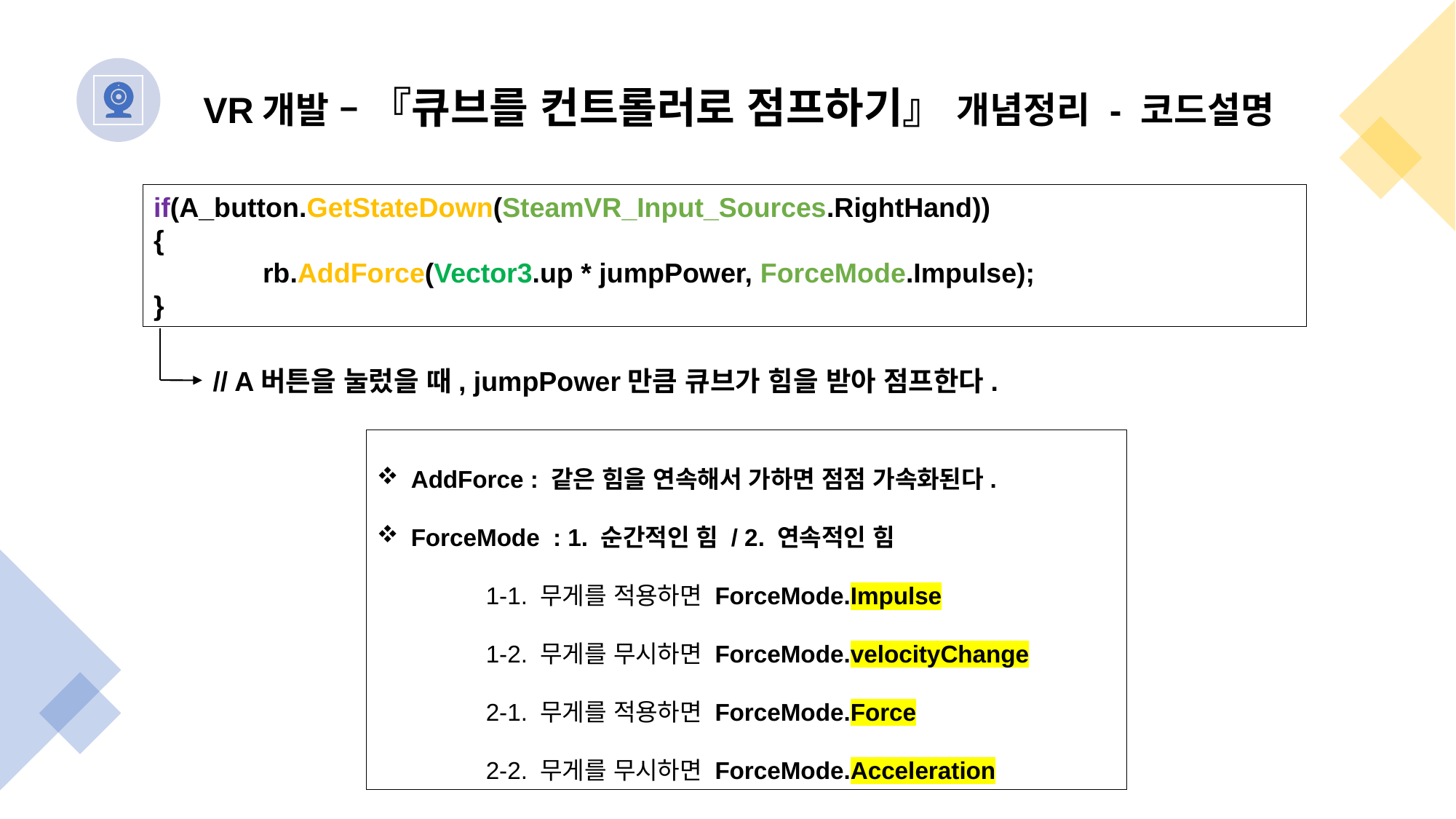

VR개발 – 『큐브를 컨트롤러로 점프하기』 개념정리 - 코드설명
if(A_button.GetStateDown(SteamVR_Input_Sources.RightHand))
{
	rb.AddForce(Vector3.up * jumpPower, ForceMode.Impulse);
}
// A버튼을 눌렀을 때, jumpPower만큼 큐브가 힘을 받아 점프한다.
AddForce : 같은 힘을 연속해서 가하면 점점 가속화된다.
ForceMode  : 1. 순간적인 힘 / 2. 연속적인 힘
	1-1. 무게를 적용하면 ForceMode.Impulse
	1-2. 무게를 무시하면 ForceMode.velocityChange
	2-1. 무게를 적용하면 ForceMode.Force
	2-2. 무게를 무시하면 ForceMode.Acceleration